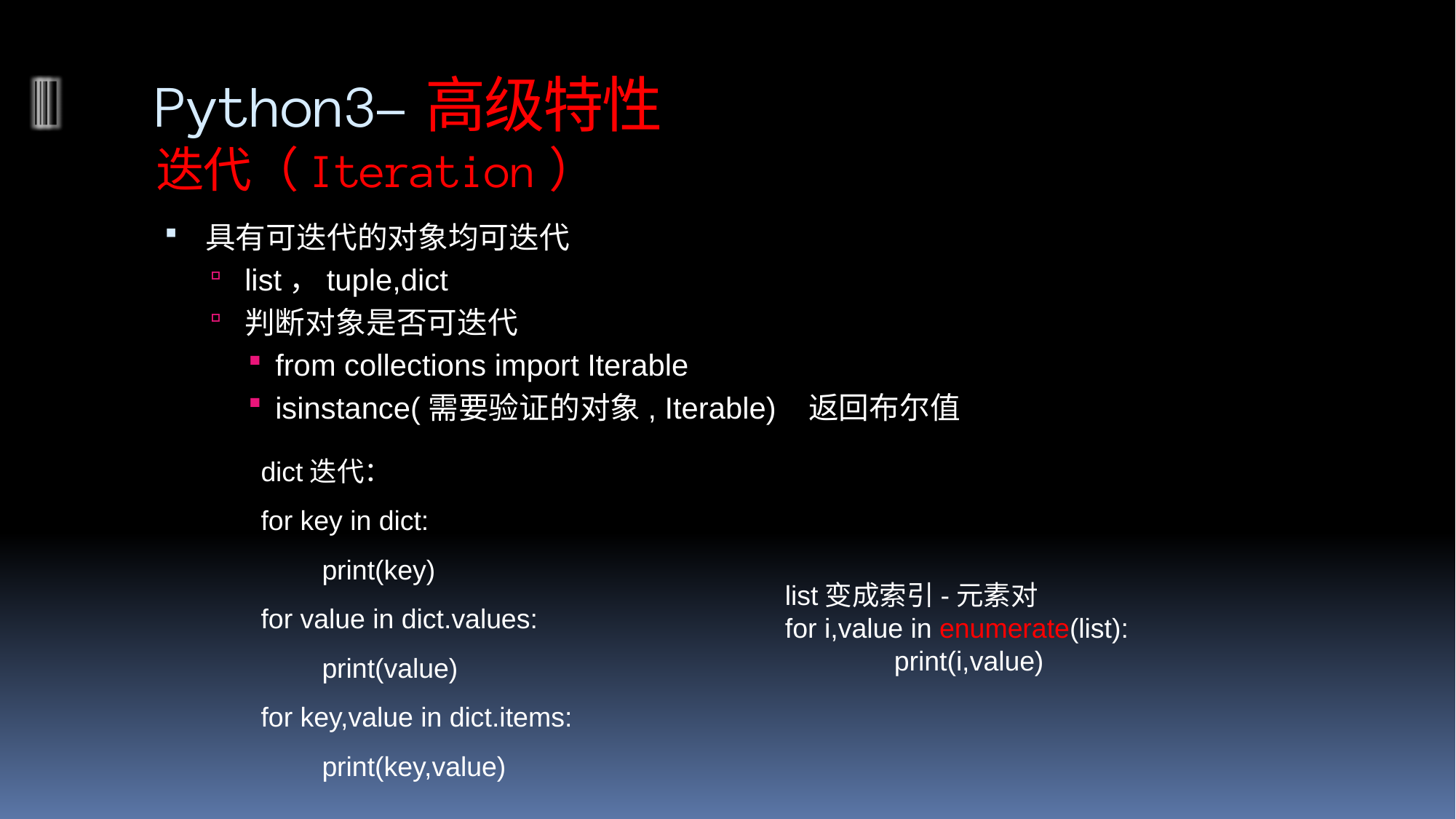

# Python3-高级特性 迭代（Iteration）
具有可迭代的对象均可迭代
list，tuple,dict
判断对象是否可迭代
from collections import Iterable
isinstance(需要验证的对象, Iterable)   返回布尔值
dict迭代：
for key in dict:
        print(key)
for value in dict.values:
        print(value)
for key,value in dict.items:
        print(key,value)

list变成索引-元素对
for i,value in enumerate(list):
	print(i,value)